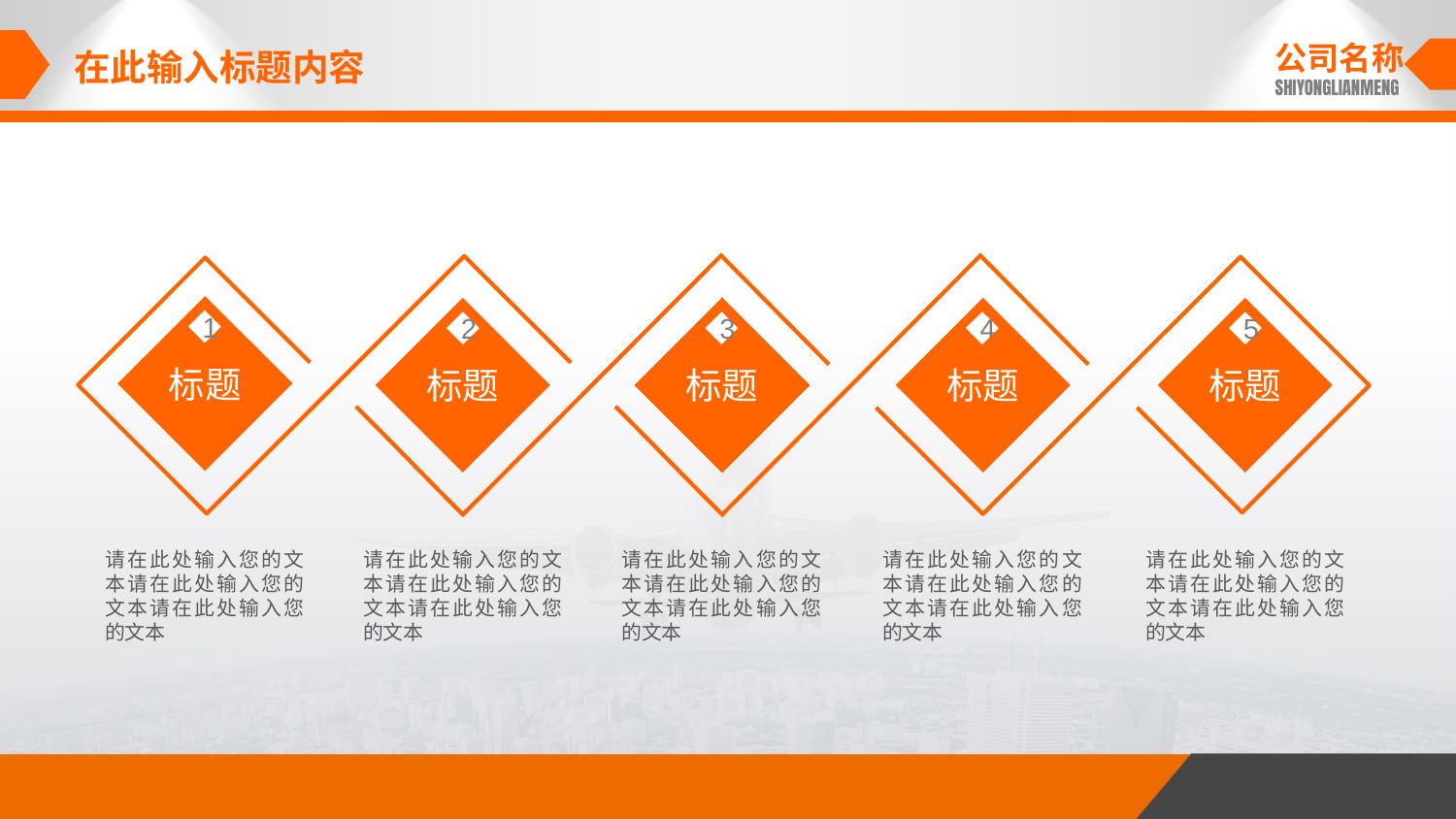

公司名称
SHIYONGLIANMENG

在此输入标题内容

标题
1
标题
2
标题
3
标题
4
标题
5
请在此处输入您的文本请在此处输入您的文本请在此处输入您的文本
请在此处输入您的文本请在此处输入您的文本请在此处输入您的文本
请在此处输入您的文本请在此处输入您的文本请在此处输入您的文本
请在此处输入您的文本请在此处输入您的文本请在此处输入您的文本
请在此处输入您的文本请在此处输入您的文本请在此处输入您的文本